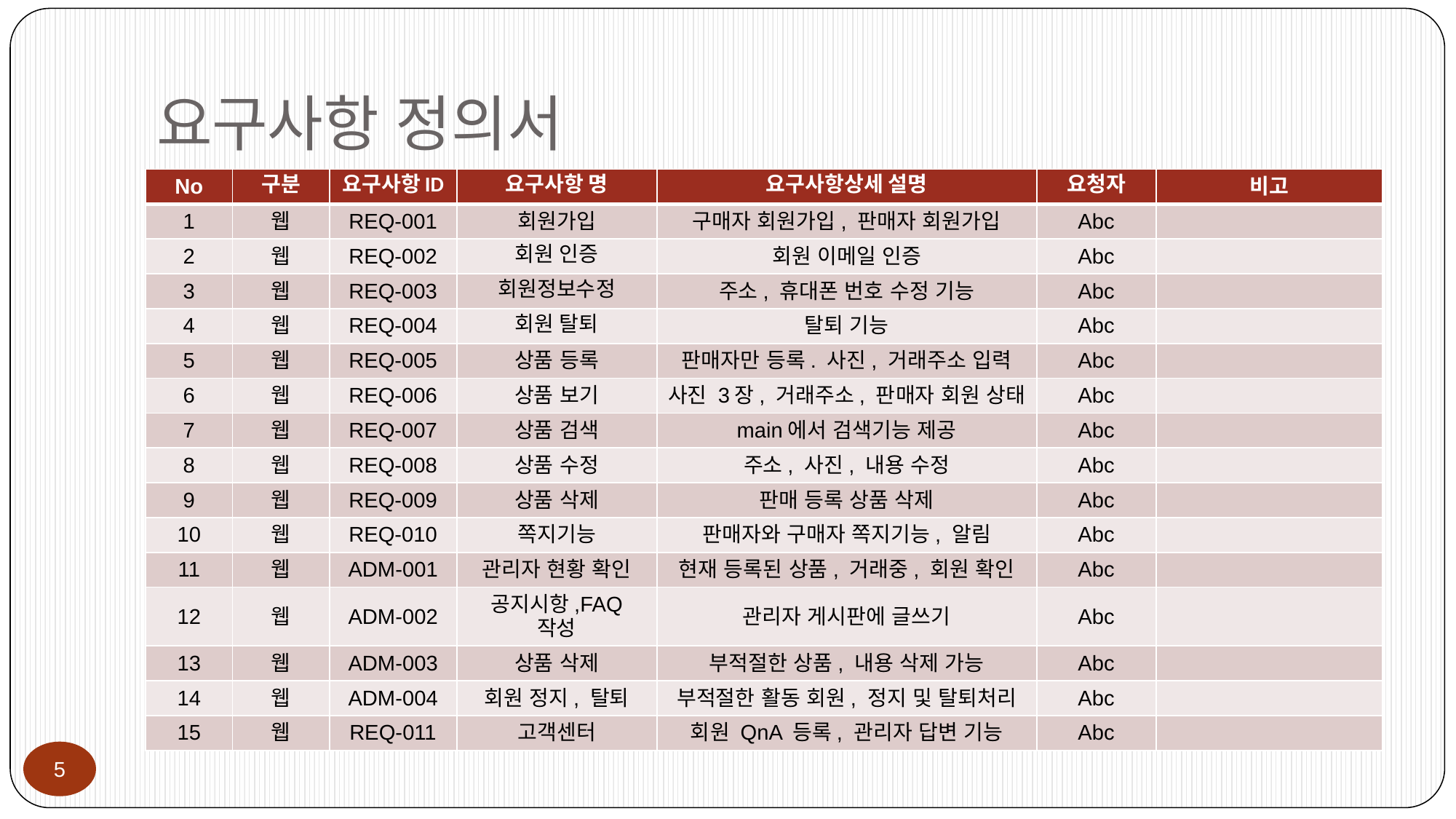

# 요구사항 정의서
| No | 구분 | 요구사항ID | 요구사항 명 | 요구사항상세 설명 | 요청자 | 비고 |
| --- | --- | --- | --- | --- | --- | --- |
| 1 | 웹 | REQ-001 | 회원가입 | 구매자 회원가입, 판매자 회원가입 | Abc |  |
| 2 | 웹 | REQ-002 | 회원 인증 | 회원 이메일 인증 | Abc |  |
| 3 | 웹 | REQ-003 | 회원정보수정 | 주소, 휴대폰 번호 수정 기능 | Abc |  |
| 4 | 웹 | REQ-004 | 회원 탈퇴 | 탈퇴 기능 | Abc |  |
| 5 | 웹 | REQ-005 | 상품 등록 | 판매자만 등록. 사진, 거래주소 입력 | Abc |  |
| 6 | 웹 | REQ-006 | 상품 보기 | 사진 3장, 거래주소, 판매자 회원 상태 | Abc |  |
| 7 | 웹 | REQ-007 | 상품 검색 | main에서 검색기능 제공 | Abc |  |
| 8 | 웹 | REQ-008 | 상품 수정 | 주소, 사진, 내용 수정 | Abc |  |
| 9 | 웹 | REQ-009 | 상품 삭제 | 판매 등록 상품 삭제 | Abc |  |
| 10 | 웹 | REQ-010 | 쪽지기능 | 판매자와 구매자 쪽지기능, 알림 | Abc |  |
| 11 | 웹 | ADM-001 | 관리자 현황 확인 | 현재 등록된 상품, 거래중, 회원 확인 | Abc |  |
| 12 | 웹 | ADM-002 | 공지시항,FAQ 작성 | 관리자 게시판에 글쓰기 | Abc |  |
| 13 | 웹 | ADM-003 | 상품 삭제 | 부적절한 상품, 내용 삭제 가능 | Abc |  |
| 14 | 웹 | ADM-004 | 회원 정지, 탈퇴 | 부적절한 활동 회원, 정지 및 탈퇴처리 | Abc |  |
| 15 | 웹 | REQ-011 | 고객센터 | 회원 QnA 등록, 관리자 답변 기능 | Abc |  |
5